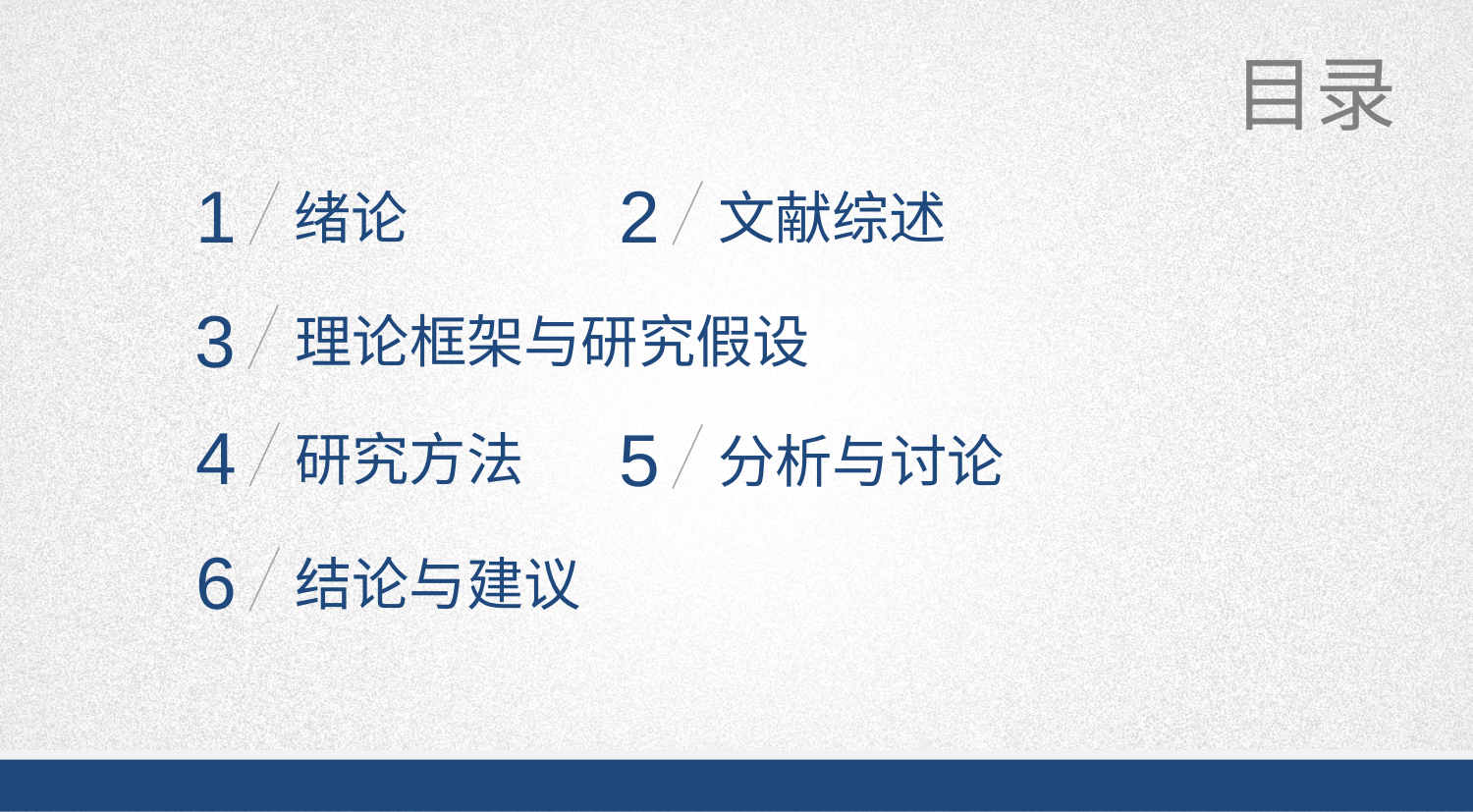

1
绪论
2
文献综述
3
理论框架与研究假设
4
研究方法
5
分析与讨论
6
结论与建议